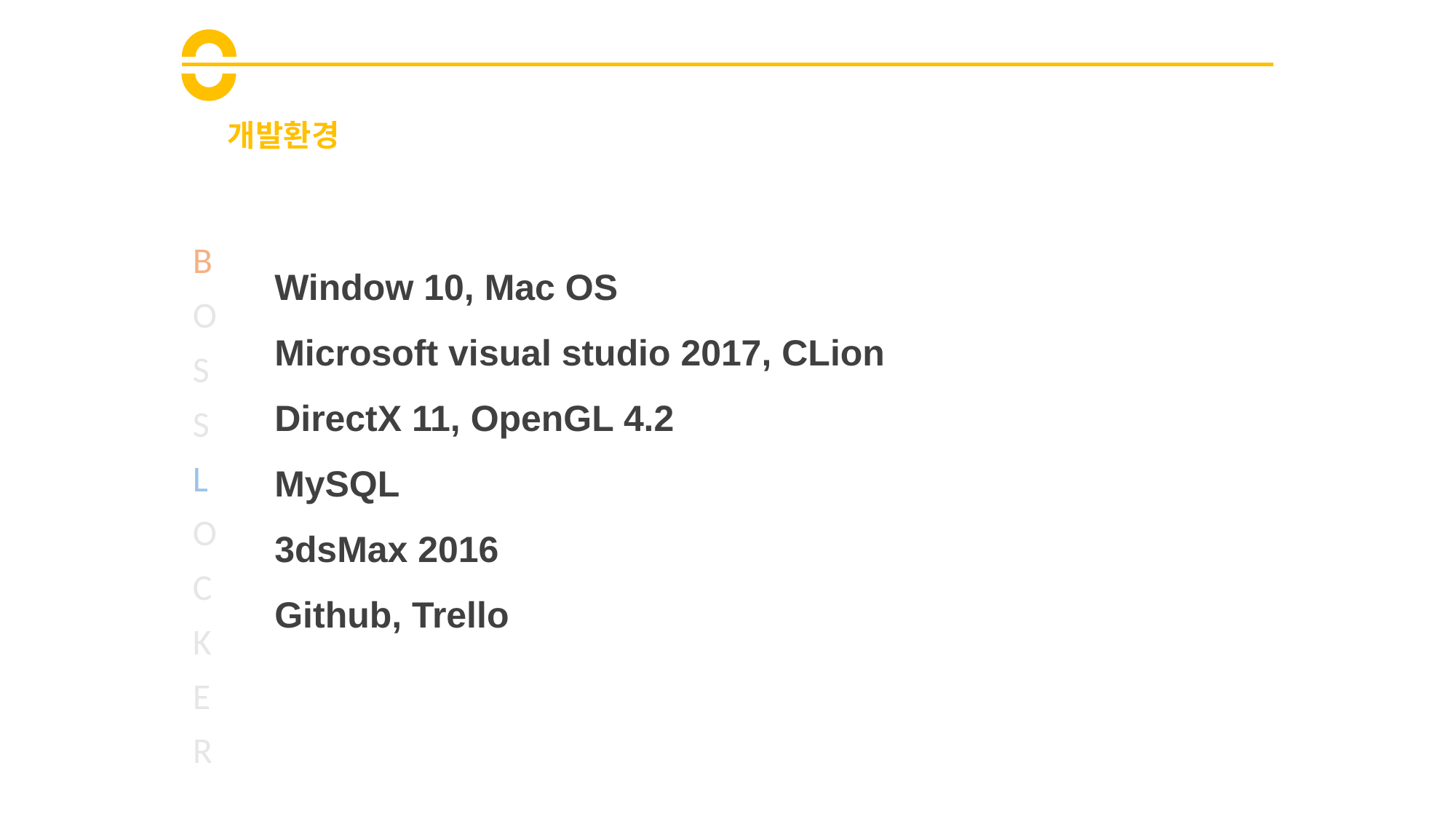

# 개발환경
B
O
S
S
L
O
C
K
E
R
Window 10, Mac OS
Microsoft visual studio 2017, CLion
DirectX 11, OpenGL 4.2
MySQL
3dsMax 2016
Github, Trello